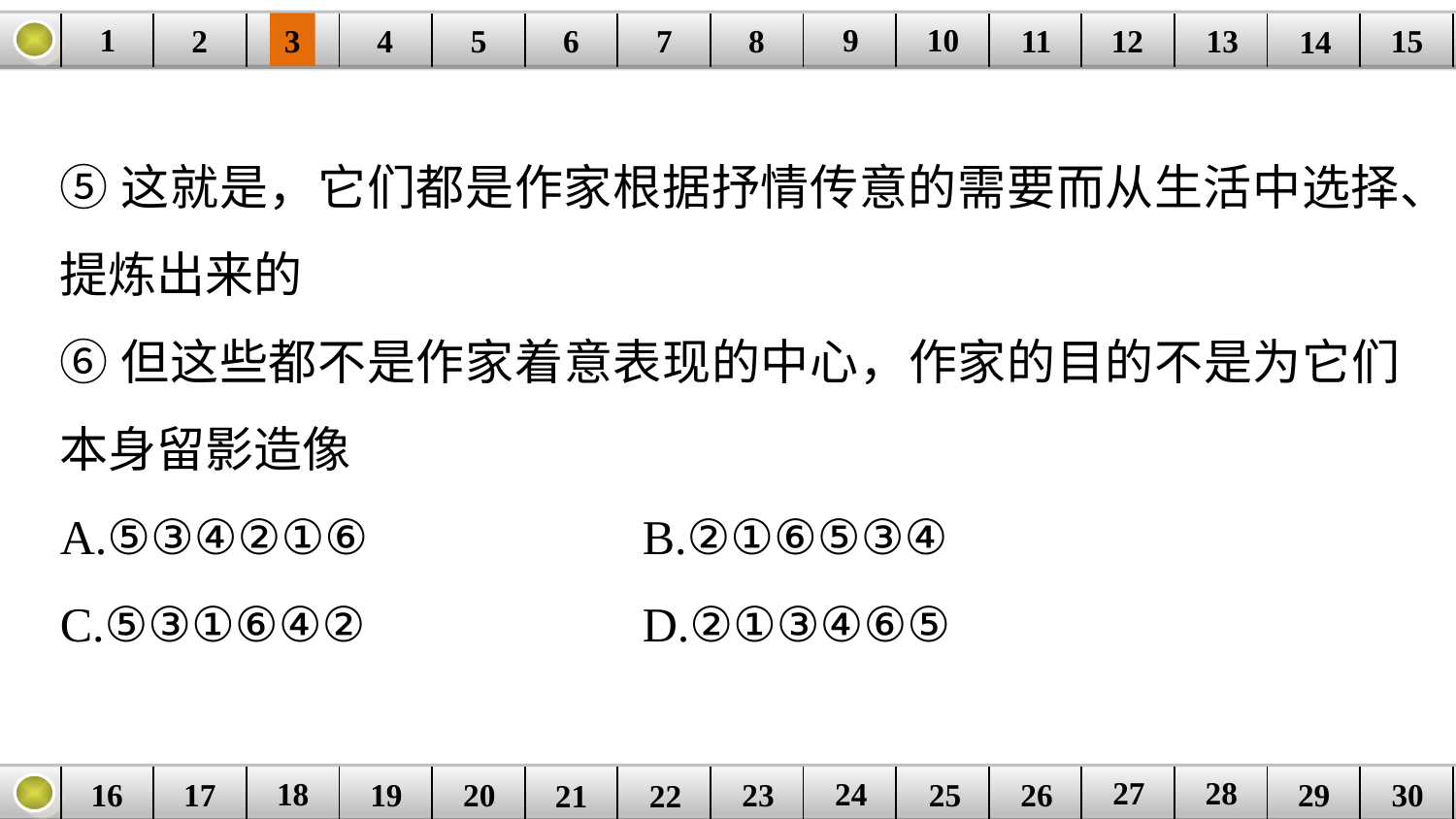

9
10
1
3
4
5
6
8
11
2
12
15
|  |  |  |  |  |  |  |  |  |  |  |  |  |  |  |
| --- | --- | --- | --- | --- | --- | --- | --- | --- | --- | --- | --- | --- | --- | --- |
7
13
14

⑤这就是，它们都是作家根据抒情传意的需要而从生活中选择、提炼出来的
⑥但这些都不是作家着意表现的中心，作家的目的不是为它们本身留影造像
A.⑤③④②①⑥  		B.②①⑥⑤③④
C.⑤③①⑥④②  		D.②①③④⑥⑤

27
28
18
24
16
25
26
30
|  |  |  |  |  |  |  |  |  |  |  |  |  |  |  |
| --- | --- | --- | --- | --- | --- | --- | --- | --- | --- | --- | --- | --- | --- | --- |
23
17
19
20
29
21
22